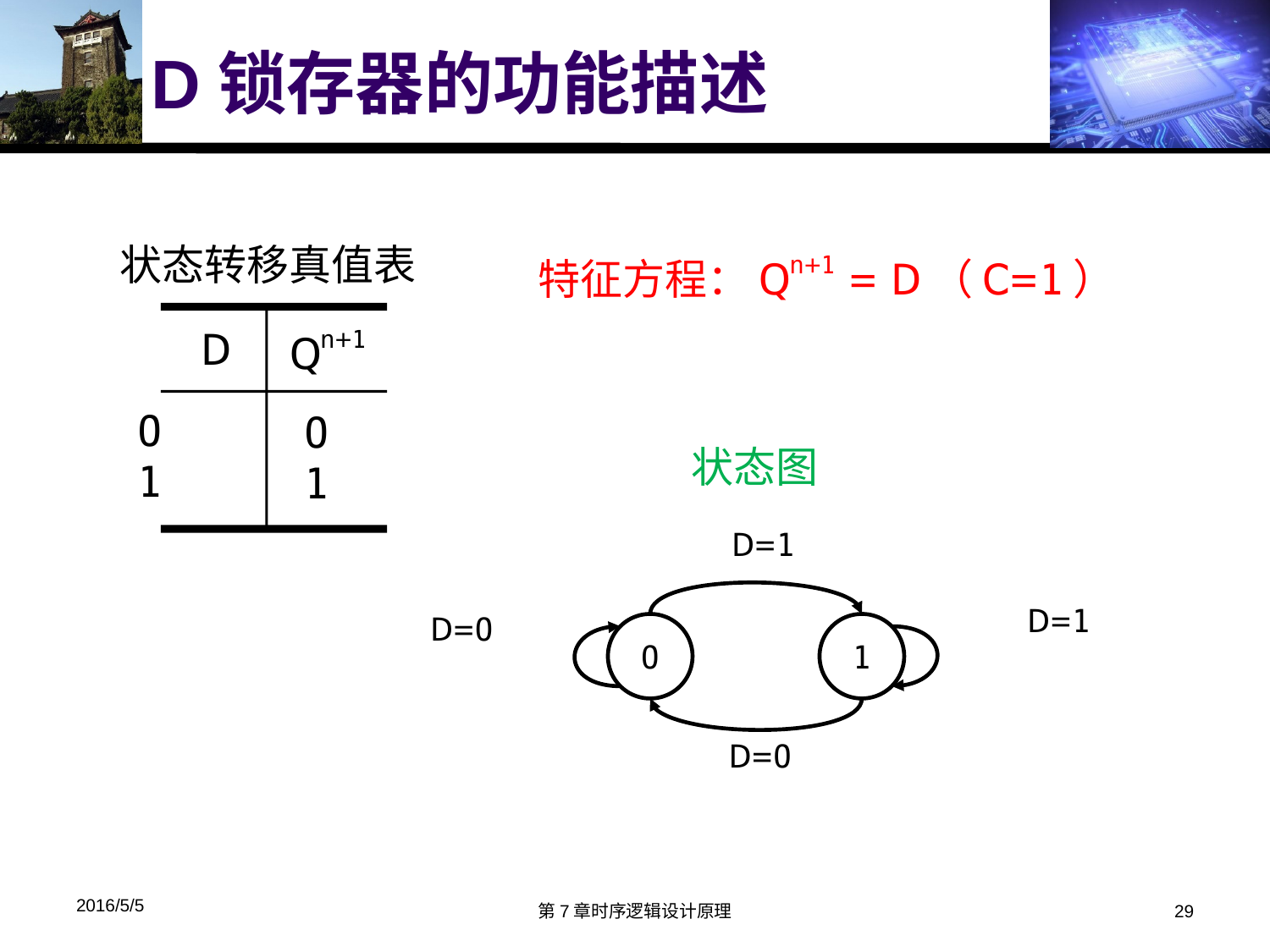

# D锁存器的功能描述
状态转移真值表

D
Qn+1

0
1
0
1

特征方程：Qn+1 = D（C=1）
状态图
D=1
D=1
D=0
0
1
D=0
2016/5/5
第7章时序逻辑设计原理
29